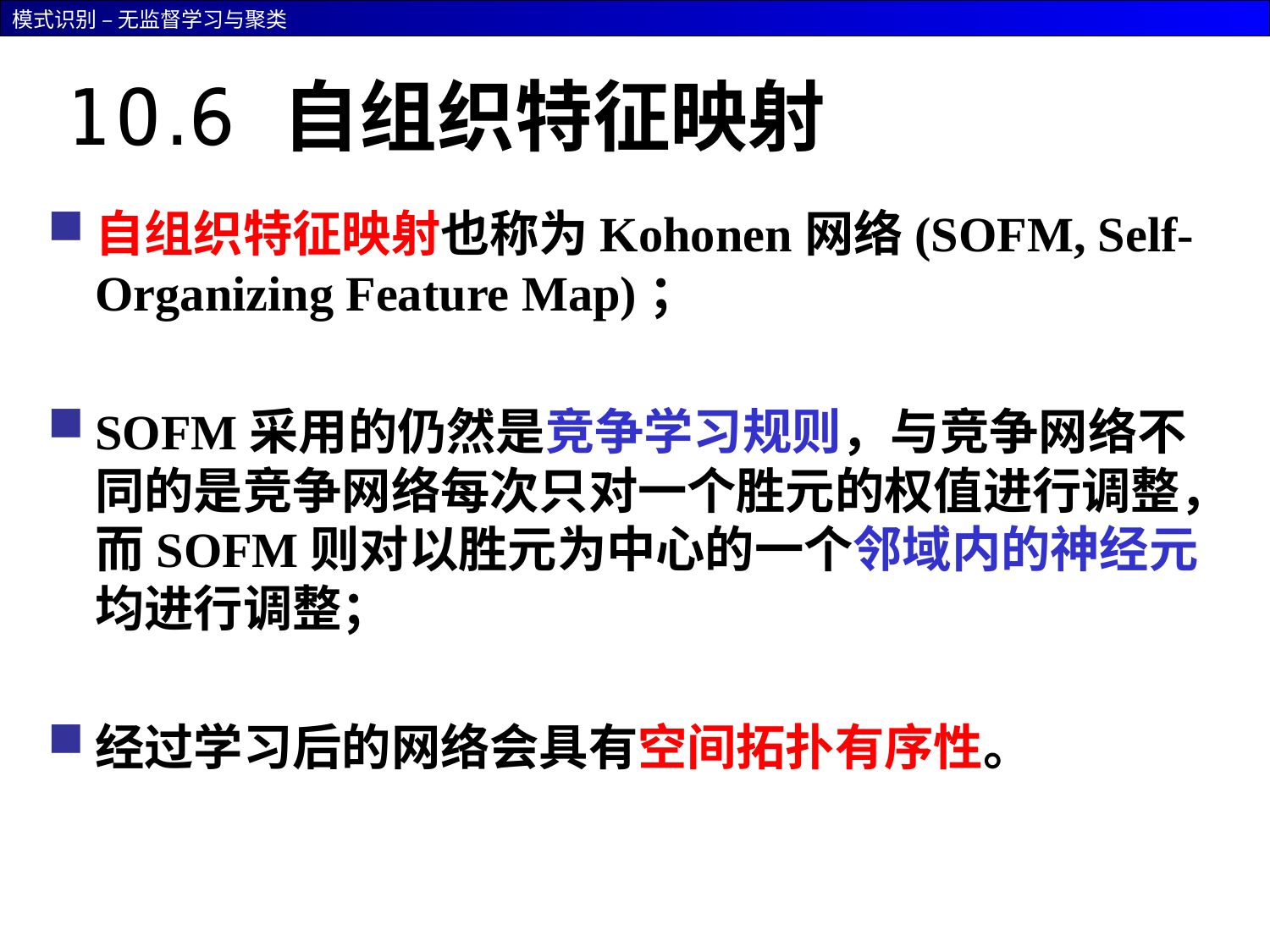

# 10.6 自组织特征映射
自组织特征映射也称为Kohonen网络(SOFM, Self-Organizing Feature Map)；

SOFM采用的仍然是竞争学习规则，与竞争网络不同的是竞争网络每次只对一个胜元的权值进行调整，而SOFM则对以胜元为中心的一个邻域内的神经元均进行调整；

经过学习后的网络会具有空间拓扑有序性。